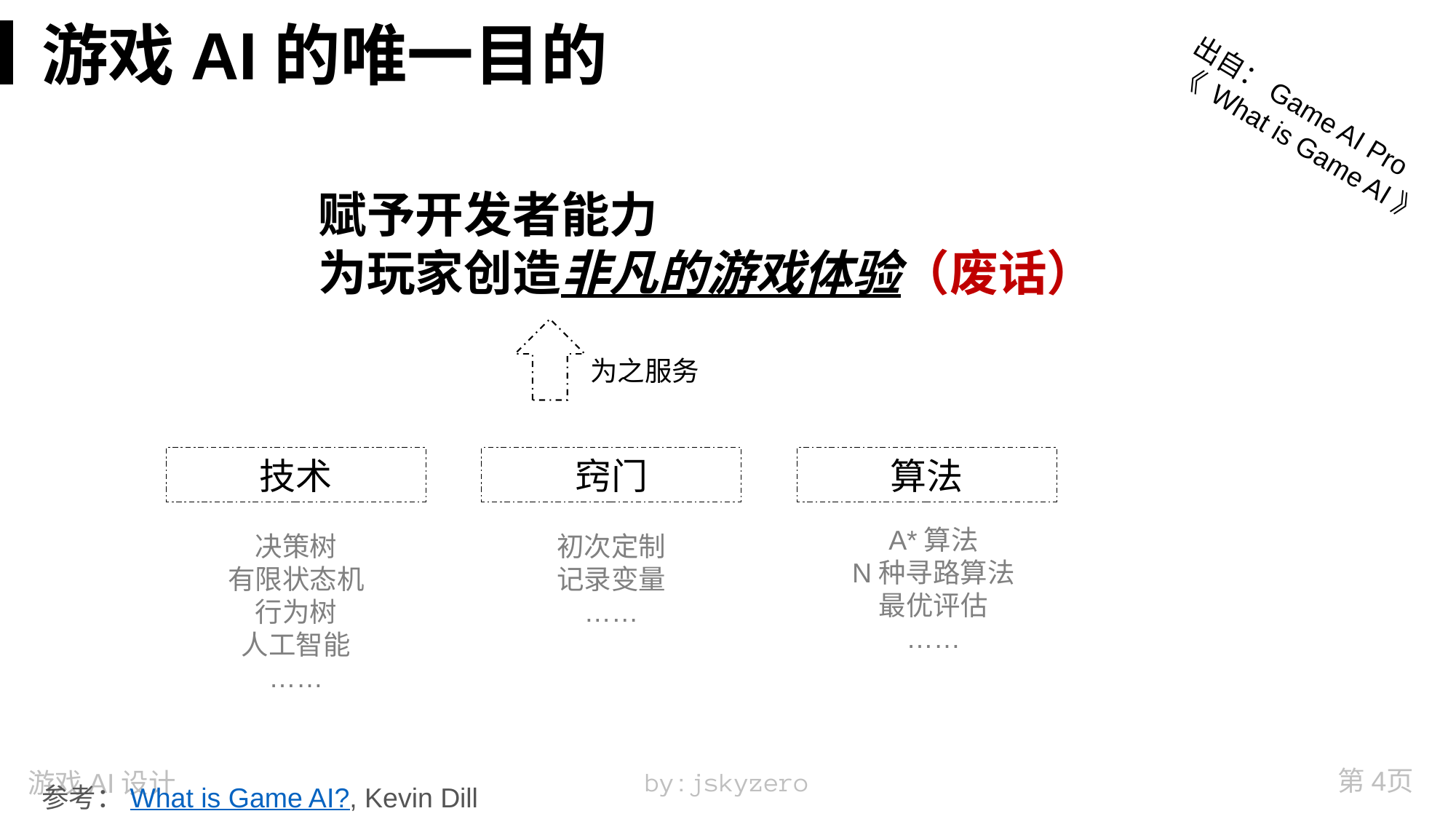

# 游戏AI的唯一目的
出自：Game AI Pro
《 What is Game AI》
赋予开发者能力
为玩家创造非凡的游戏体验（废话）

为之服务
技术
窍门
算法
A*算法
N种寻路算法
最优评估
……
决策树
有限状态机
行为树
人工智能
……
初次定制
记录变量
……
参考：What is Game AI?, Kevin Dill